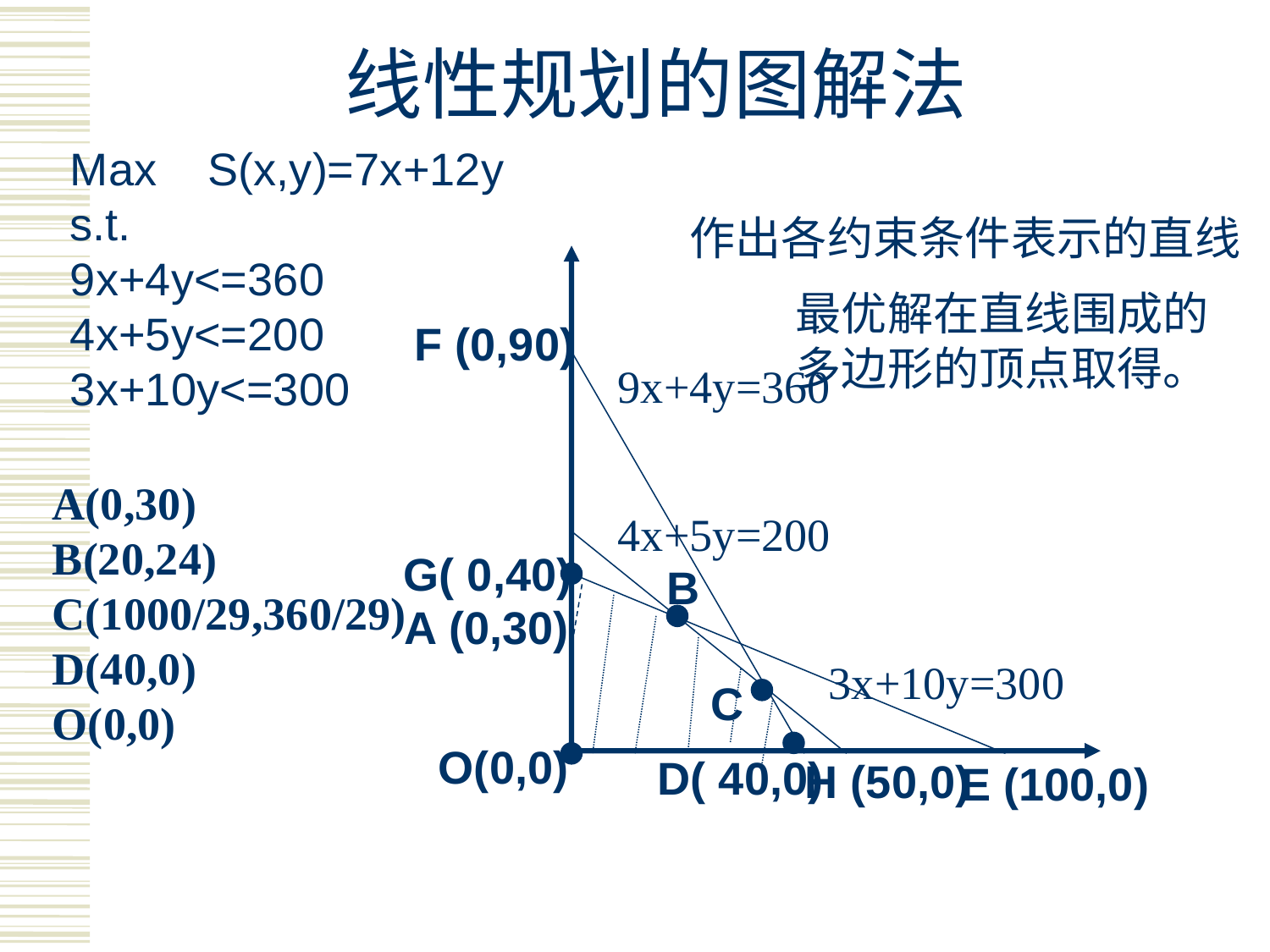

# 线性规划的图解法
Max    S(x,y)=7x+12y
s.t.
9x+4y<=360
4x+5y<=200
3x+10y<=300
作出各约束条件表示的直线

最优解在直线围成的多边形的顶点取得。
F (0,90)

9x+4y=360
A(0,30)
B(20,24)
C(1000/29,360/29)
D(40,0)
O(0,0)
4x+5y=200

G( 0,40)
B

A (0,30)

3x+10y=300
C

O(0,0)

D( 40,0)
H (50,0)
E (100,0)